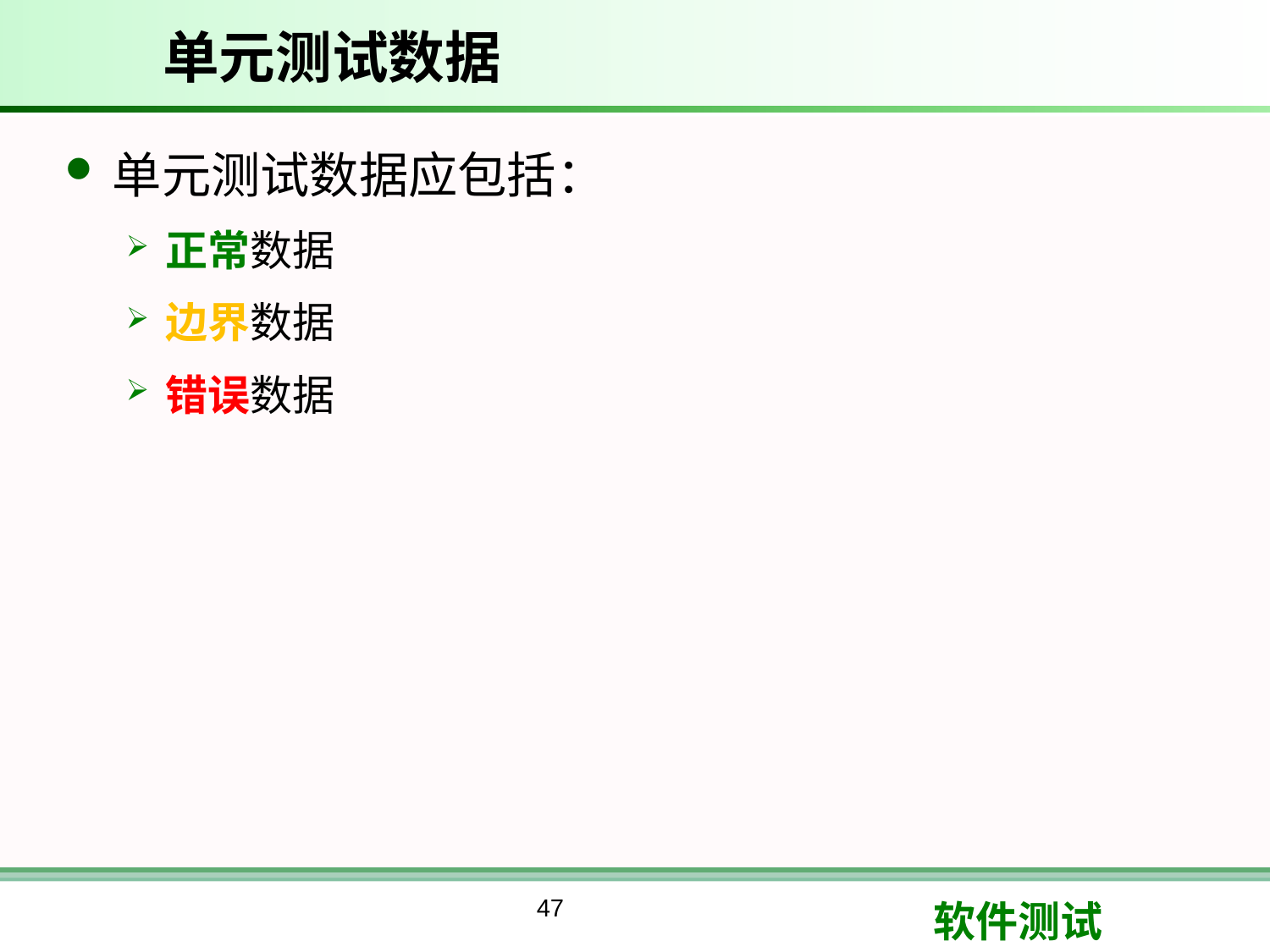

# 单元测试数据
单元测试数据应包括：
正常数据
边界数据
错误数据
47